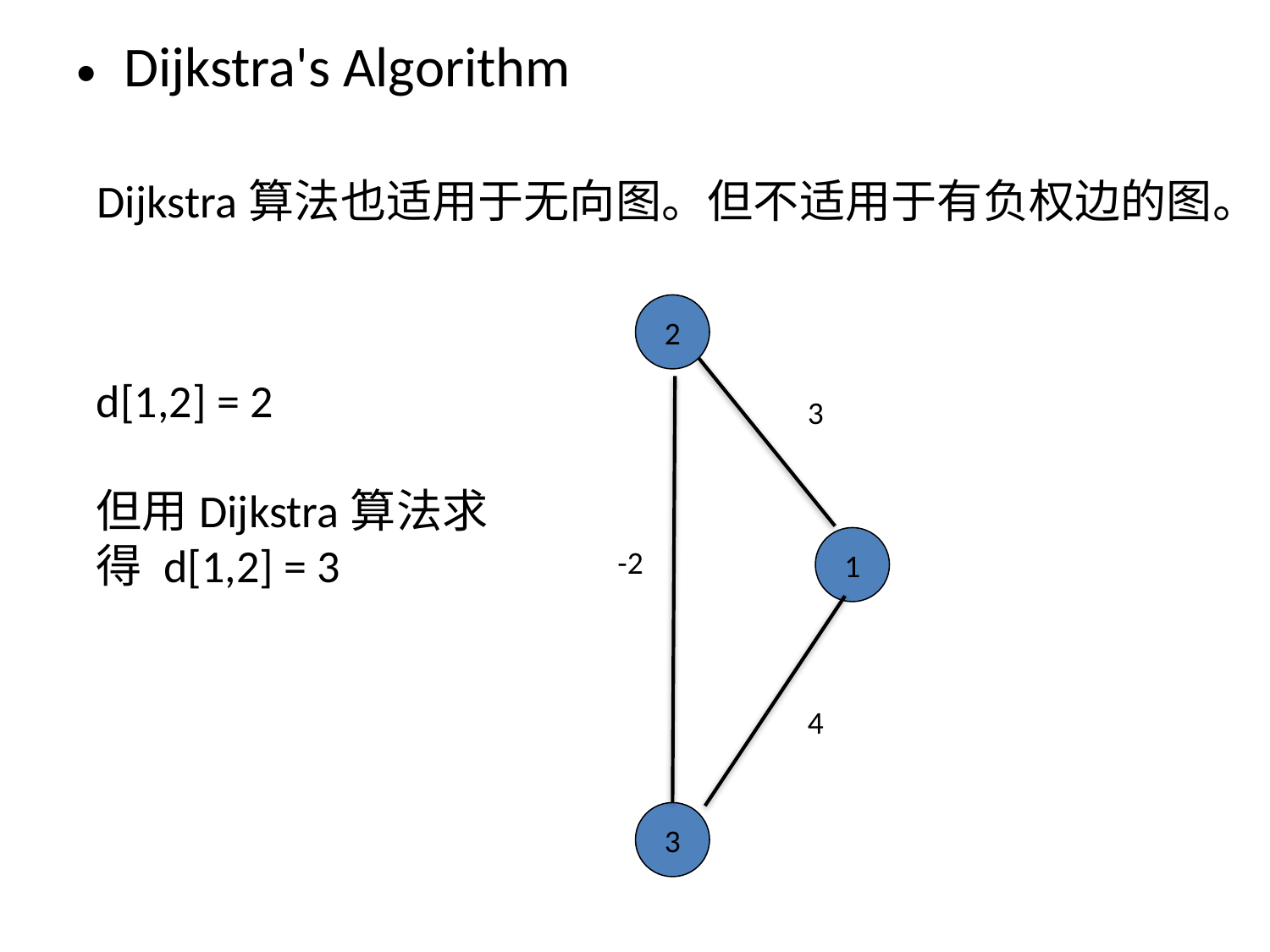

Dijkstra's Algorithm

Dijkstra算法也适用于无向图。但不适用于有负权边的图。

2
d[1,2] = 2

但用Dijkstra算法求得 d[1,2] = 3
3
1
-2
4
3